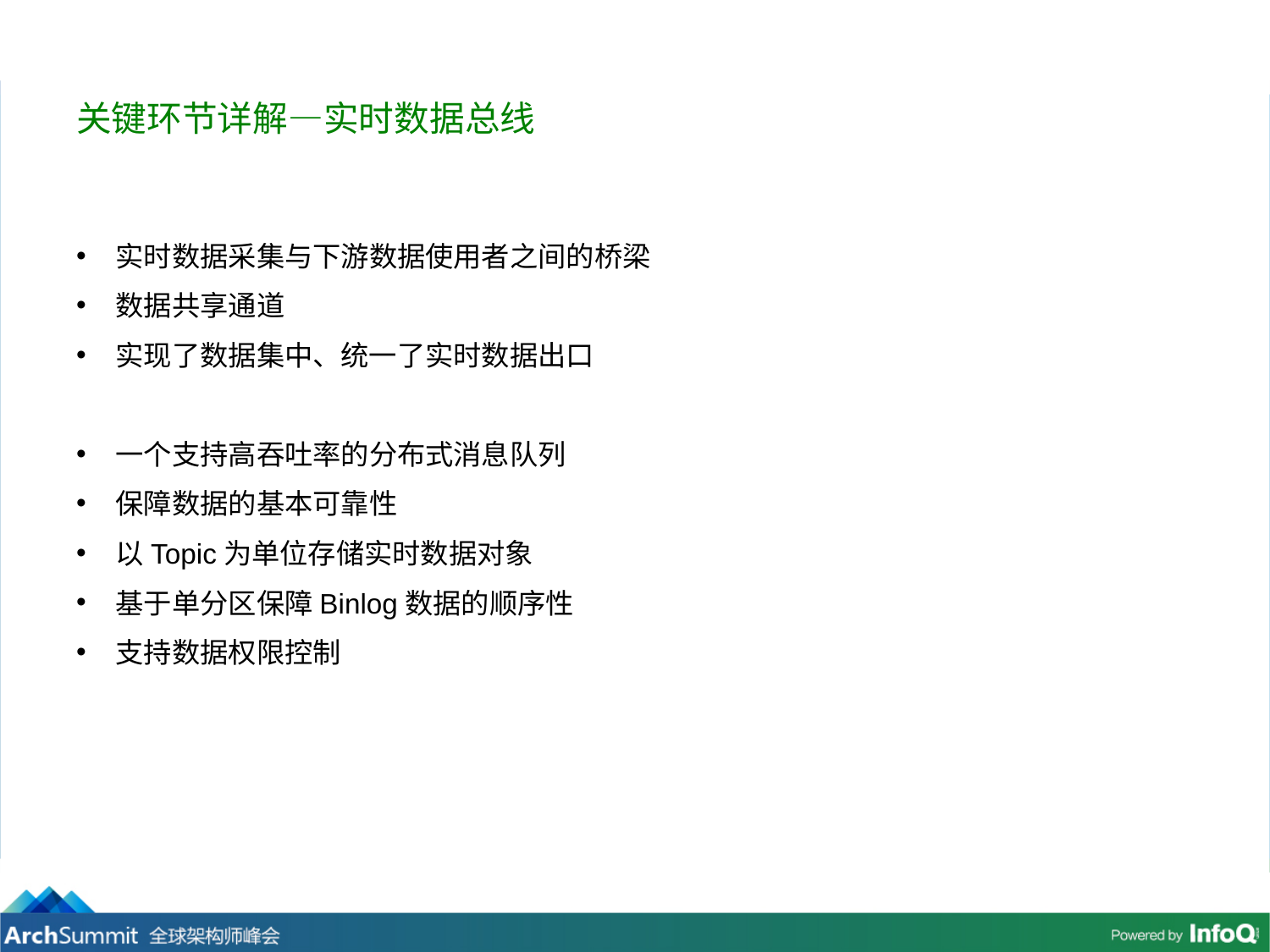

# 关键环节详解—实时数据总线
实时数据采集与下游数据使用者之间的桥梁
数据共享通道
实现了数据集中、统一了实时数据出口

一个支持高吞吐率的分布式消息队列
保障数据的基本可靠性
以Topic为单位存储实时数据对象
基于单分区保障Binlog数据的顺序性
支持数据权限控制